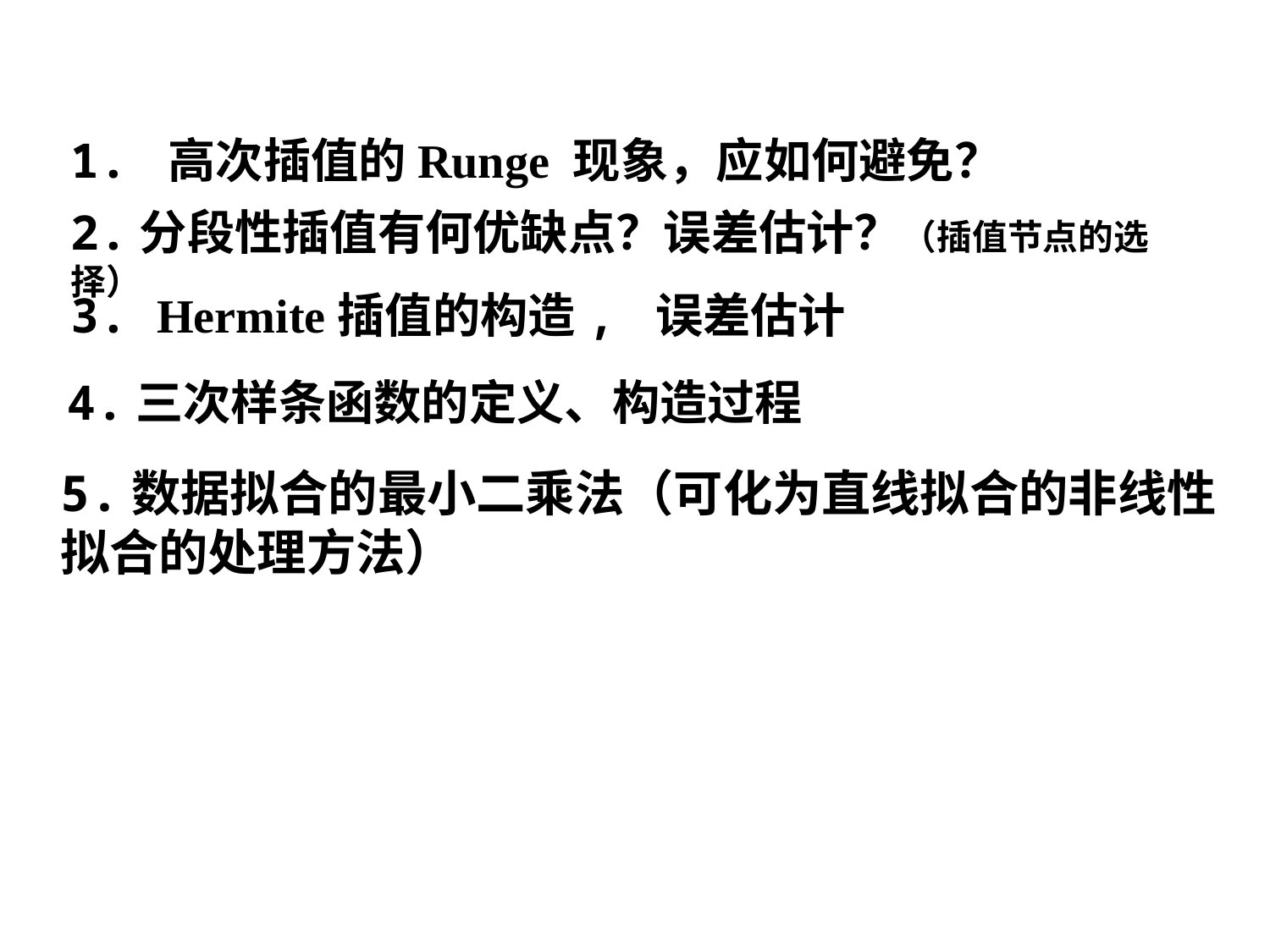

1. 高次插值的Runge 现象，应如何避免？
2.分段性插值有何优缺点？误差估计？（插值节点的选择）
3. Hermite插值的构造, 误差估计
4.三次样条函数的定义、构造过程
5.数据拟合的最小二乘法（可化为直线拟合的非线性
拟合的处理方法）